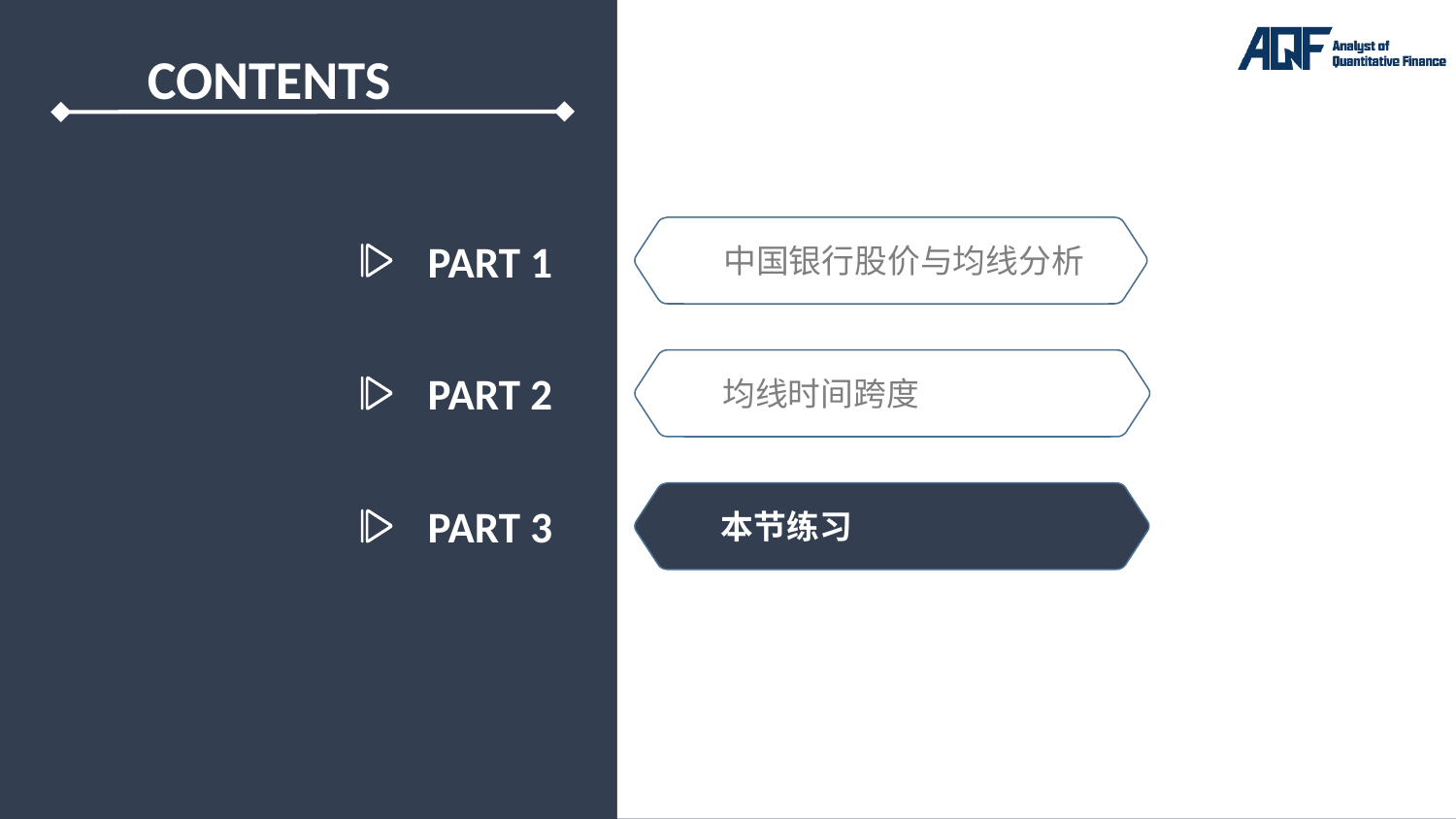

PART 1
中国银行股价与均线分析

PART 2
均线时间跨度

PART 3
本节练习